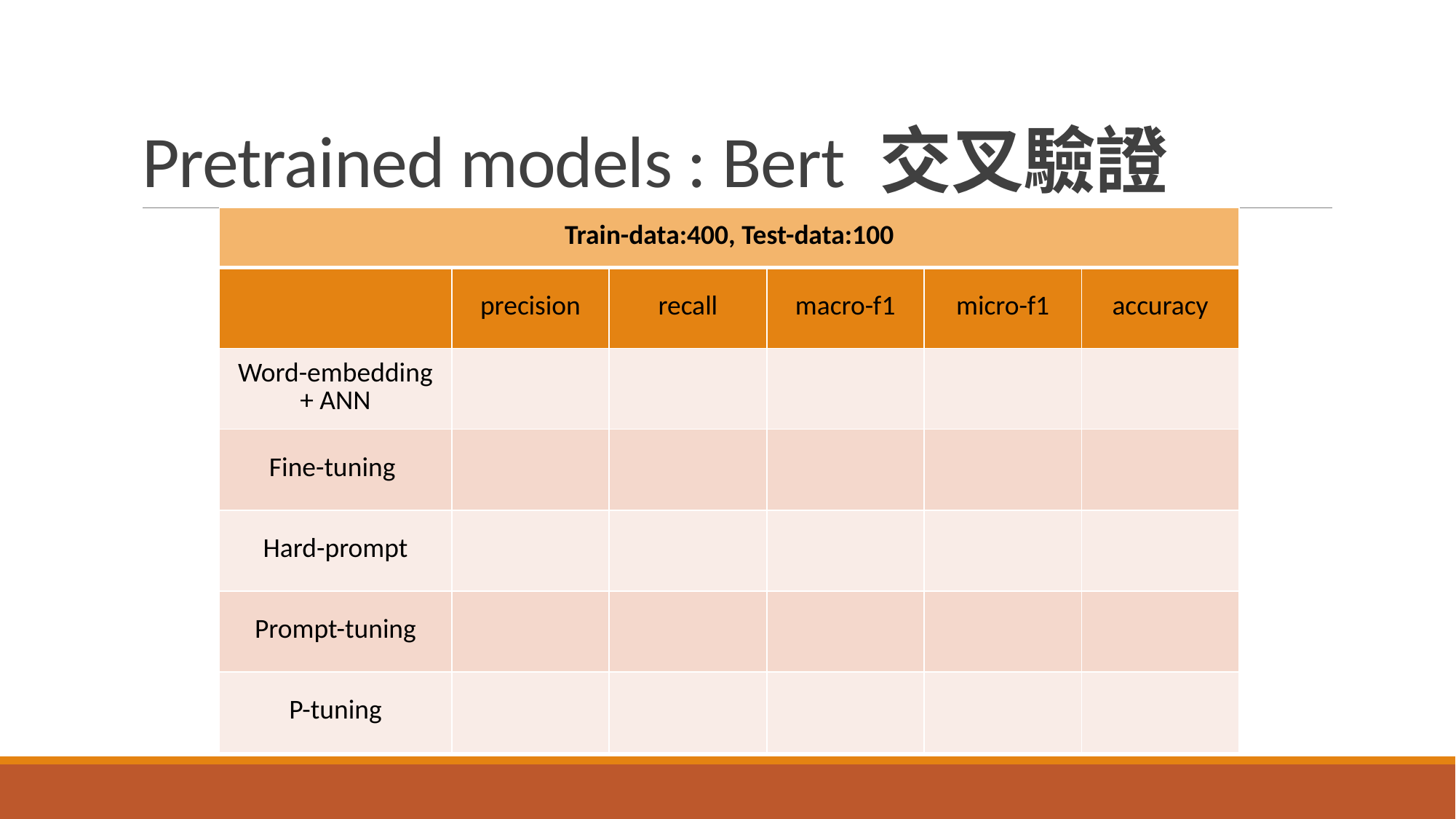

# Pretrained models : Bert 交叉驗證
| Train-data:400, Test-data:100 |  |  |  |  |  |
| --- | --- | --- | --- | --- | --- |
|  | precision | recall | macro-f1 | micro-f1 | accuracy |
| Word-embedding + ANN |  |  |  |  |  |
| Fine-tuning |  |  |  |  |  |
| Hard-prompt |  |  |  |  |  |
| Prompt-tuning |  |  |  |  |  |
| P-tuning |  |  |  |  |  |